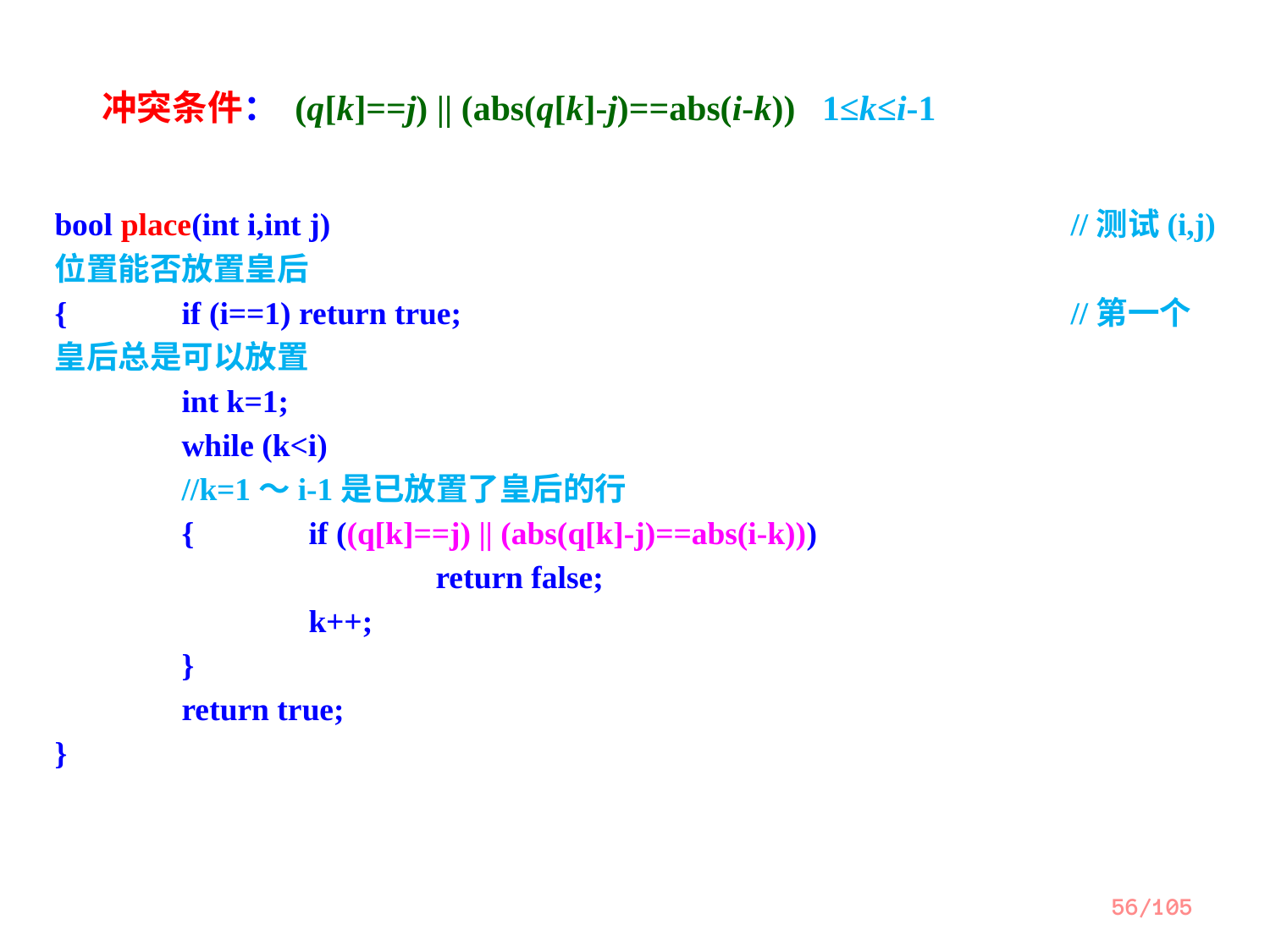

冲突条件： (q[k]==j) || (abs(q[k]-j)==abs(i-k))   1≤k≤i-1
bool place(int i,int j)						//测试(i,j)位置能否放置皇后
{	if (i==1) return true;					//第一个皇后总是可以放置
	int k=1;
	while (k<i)								//k=1～i-1是已放置了皇后的行
	{	if ((q[k]==j) || (abs(q[k]-j)==abs(i-k)))
			return false;
		k++;
	}
	return true;
}
56/105